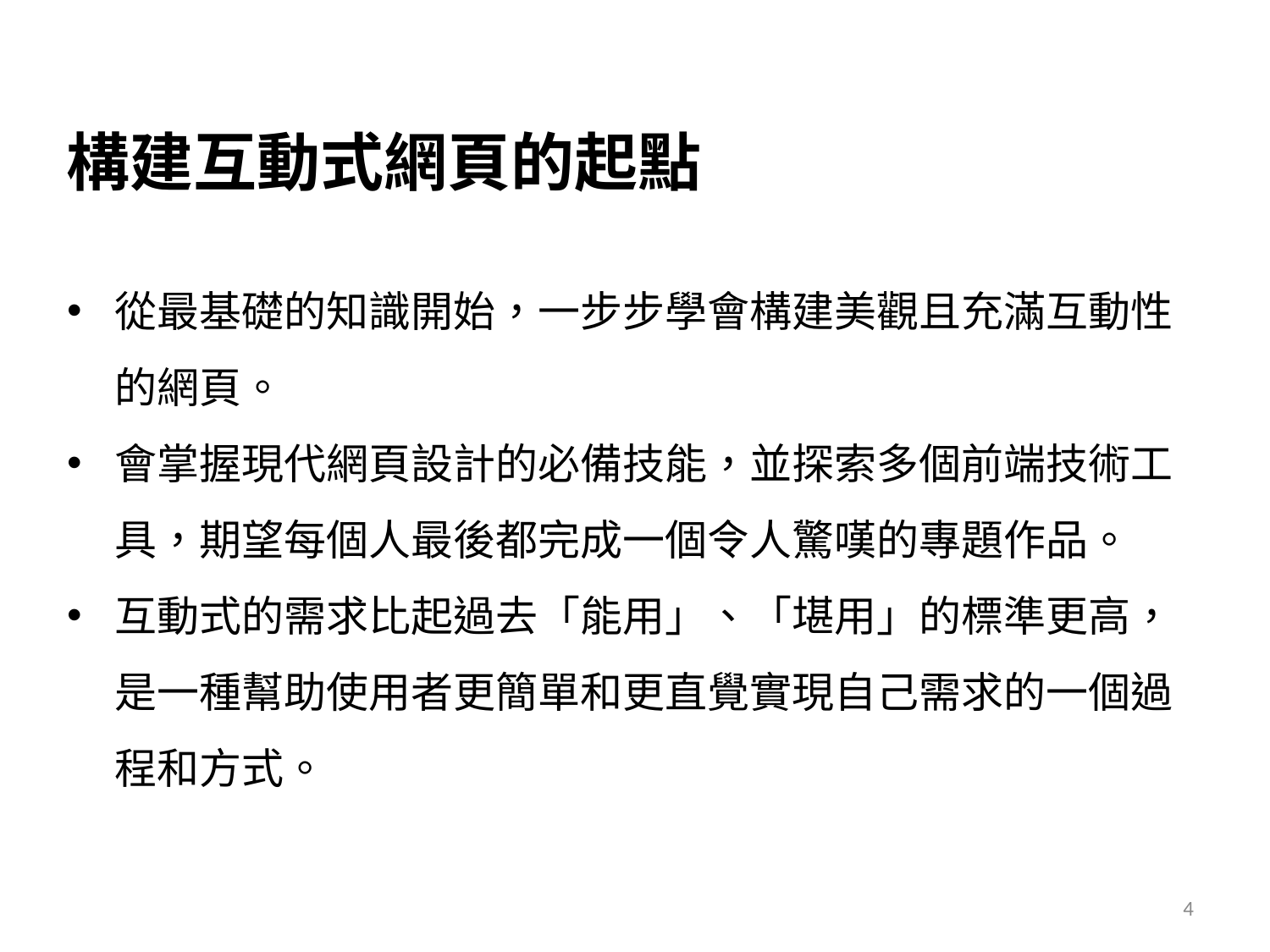

構建互動式網頁的起點
從最基礎的知識開始，一步步學會構建美觀且充滿互動性的網頁。
會掌握現代網頁設計的必備技能，並探索多個前端技術工具，期望每個人最後都完成一個令人驚嘆的專題作品。
互動式的需求比起過去「能用」、「堪用」的標準更高，是一種幫助使用者更簡單和更直覺實現自己需求的一個過程和方式。
4